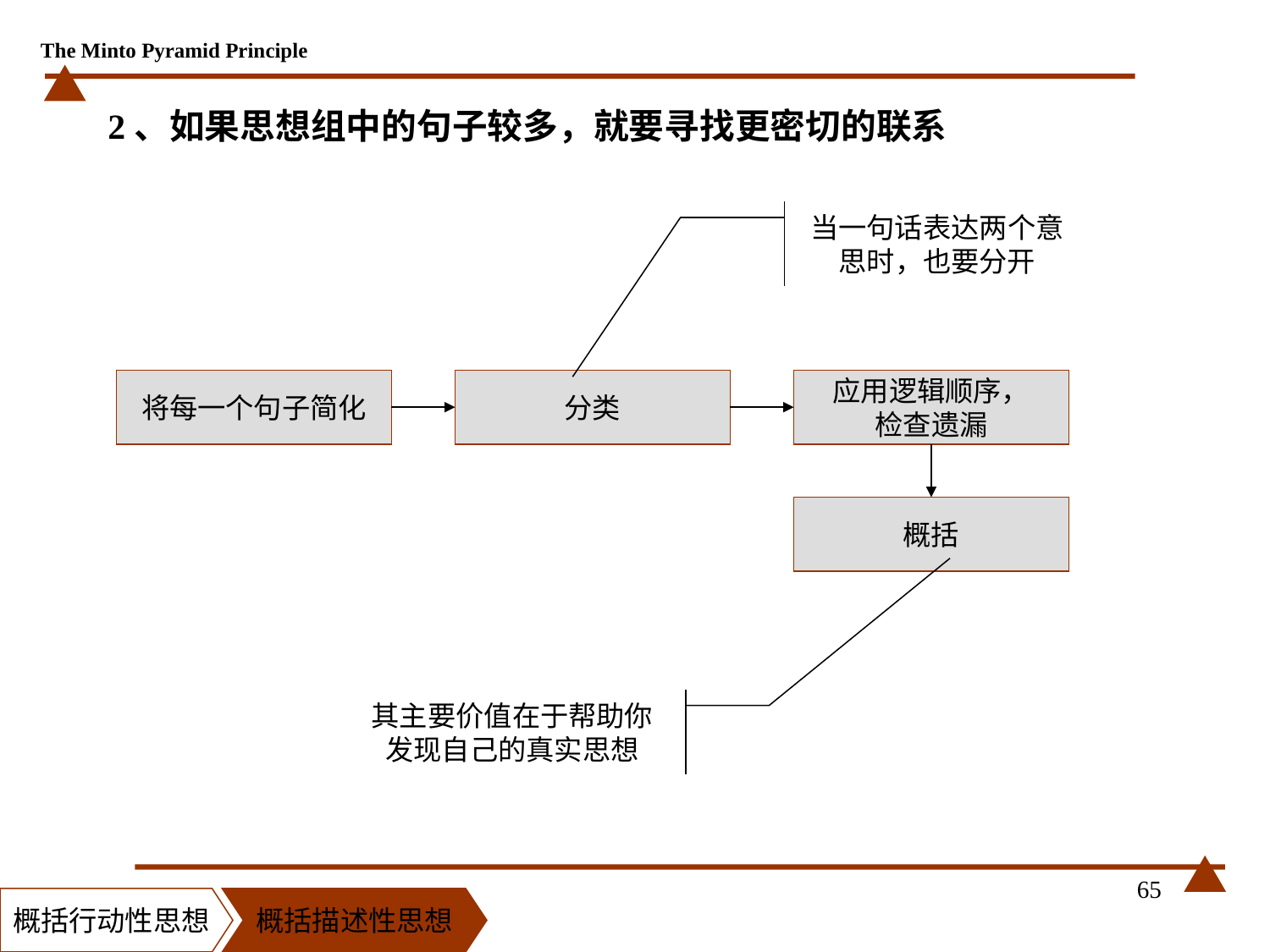

# 2、如果思想组中的句子较多，就要寻找更密切的联系
当一句话表达两个意思时，也要分开
将每一个句子简化
分类
应用逻辑顺序，
检查遗漏
概括
其主要价值在于帮助你发现自己的真实思想
65
概括行动性思想
概括描述性思想